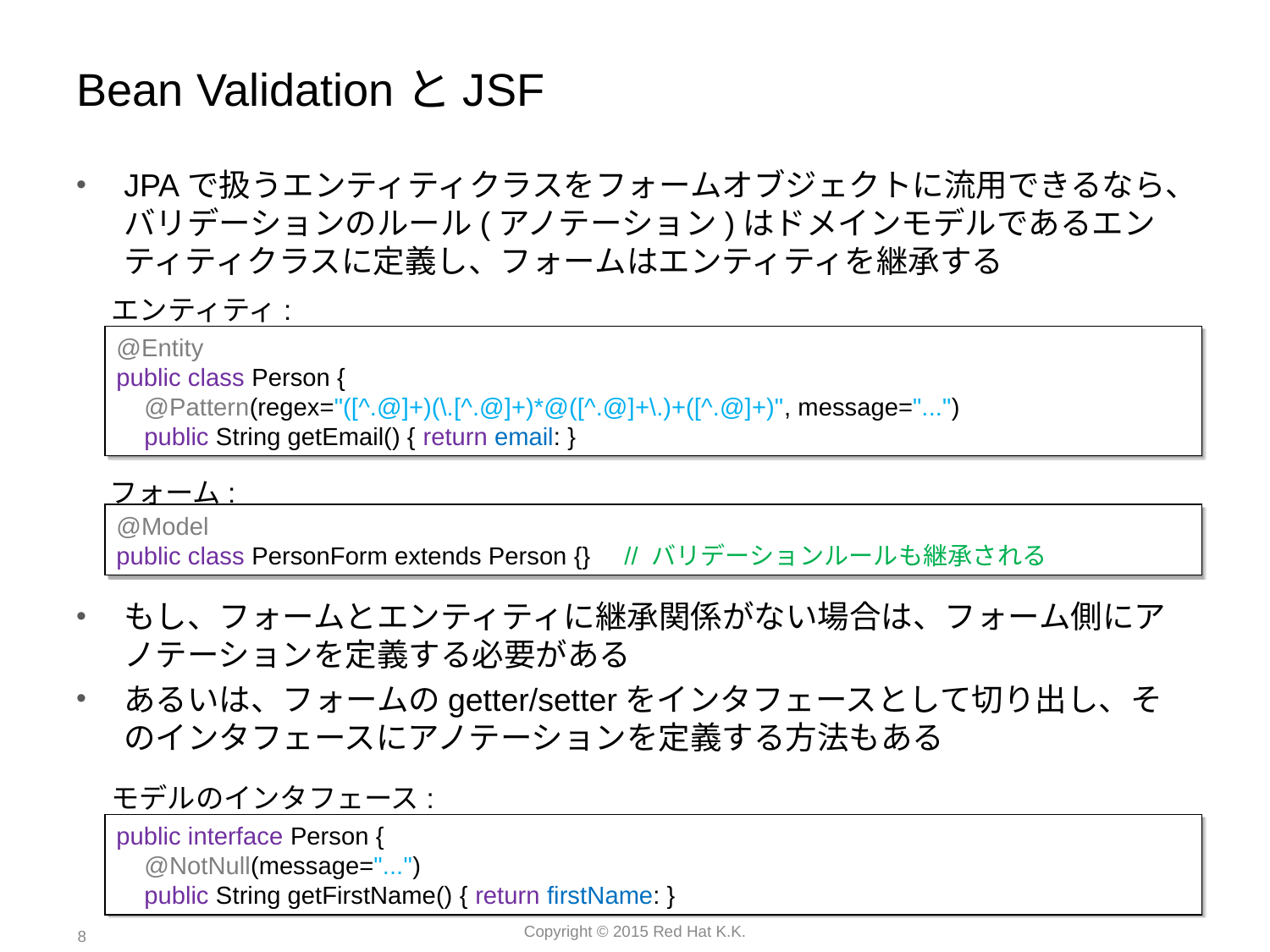

# Bean ValidationとJSF
JPAで扱うエンティティクラスをフォームオブジェクトに流用できるなら、バリデーションのルール(アノテーション)はドメインモデルであるエンティティクラスに定義し、フォームはエンティティを継承する

もし、フォームとエンティティに継承関係がない場合は、フォーム側にアノテーションを定義する必要がある
あるいは、フォームのgetter/setterをインタフェースとして切り出し、そのインタフェースにアノテーションを定義する方法もある
エンティティ:
@Entity
public class Person {
    @Pattern(regex="([^.@]+)(\.[^.@]+)*@([^.@]+\.)+([^.@]+)", message="...")
    public String getEmail() { return email: }
フォーム:
@Model
public class PersonForm extends Person {}	// バリデーションルールも継承される
モデルのインタフェース:
public interface Person {
    @NotNull(message="...")
    public String getFirstName() { return firstName: }
8
Copyright © 2015 Red Hat K.K.